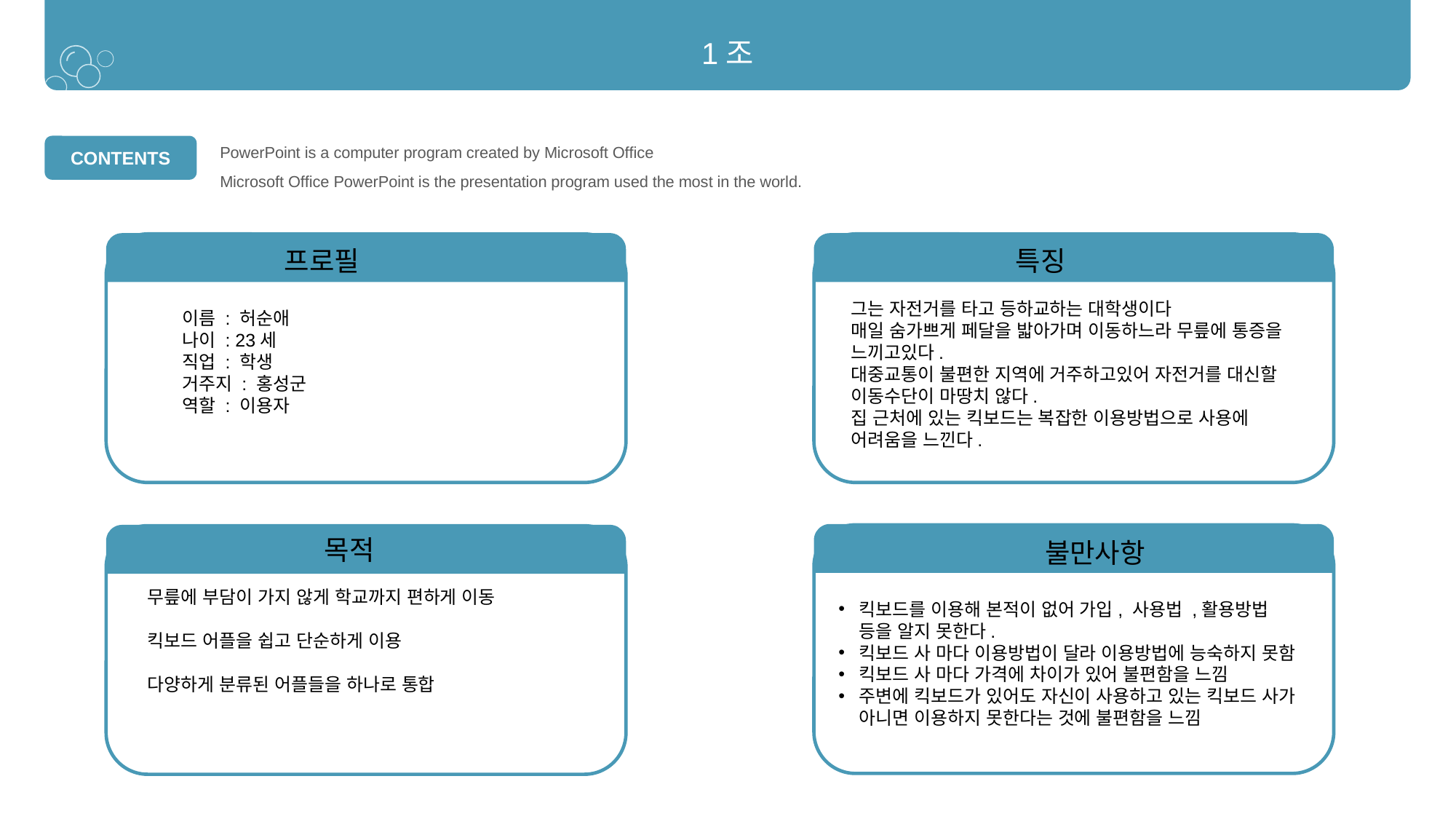

1조

PowerPoint is a computer program created by Microsoft Office
Microsoft Office PowerPoint is the presentation program used the most in the world.
CONTENTS

프로필
특징
그는 자전거를 타고 등하교하는 대학생이다
매일 숨가쁘게 페달을 밟아가며 이동하느라 무릎에 통증을 느끼고있다.
대중교통이 불편한 지역에 거주하고있어 자전거를 대신할 이동수단이 마땅치 않다.
집 근처에 있는 킥보드는 복잡한 이용방법으로 사용에 어려움을 느낀다.

이름 : 허순애
나이 : 23세
직업 : 학생
거주지 : 홍성군
역할 : 이용자
01
01
01
01

목적
불만사항

킥보드를 이용해 본적이 없어 가입, 사용법 ,활용방법 등을 알지 못한다.
킥보드 사 마다 이용방법이 달라 이용방법에 능숙하지 못함
킥보드 사 마다 가격에 차이가 있어 불편함을 느낌
주변에 킥보드가 있어도 자신이 사용하고 있는 킥보드 사가 아니면 이용하지 못한다는 것에 불편함을 느낌
무릎에 부담이 가지 않게 학교까지 편하게 이동

킥보드 어플을 쉽고 단순하게 이용

다양하게 분류된 어플들을 하나로 통합